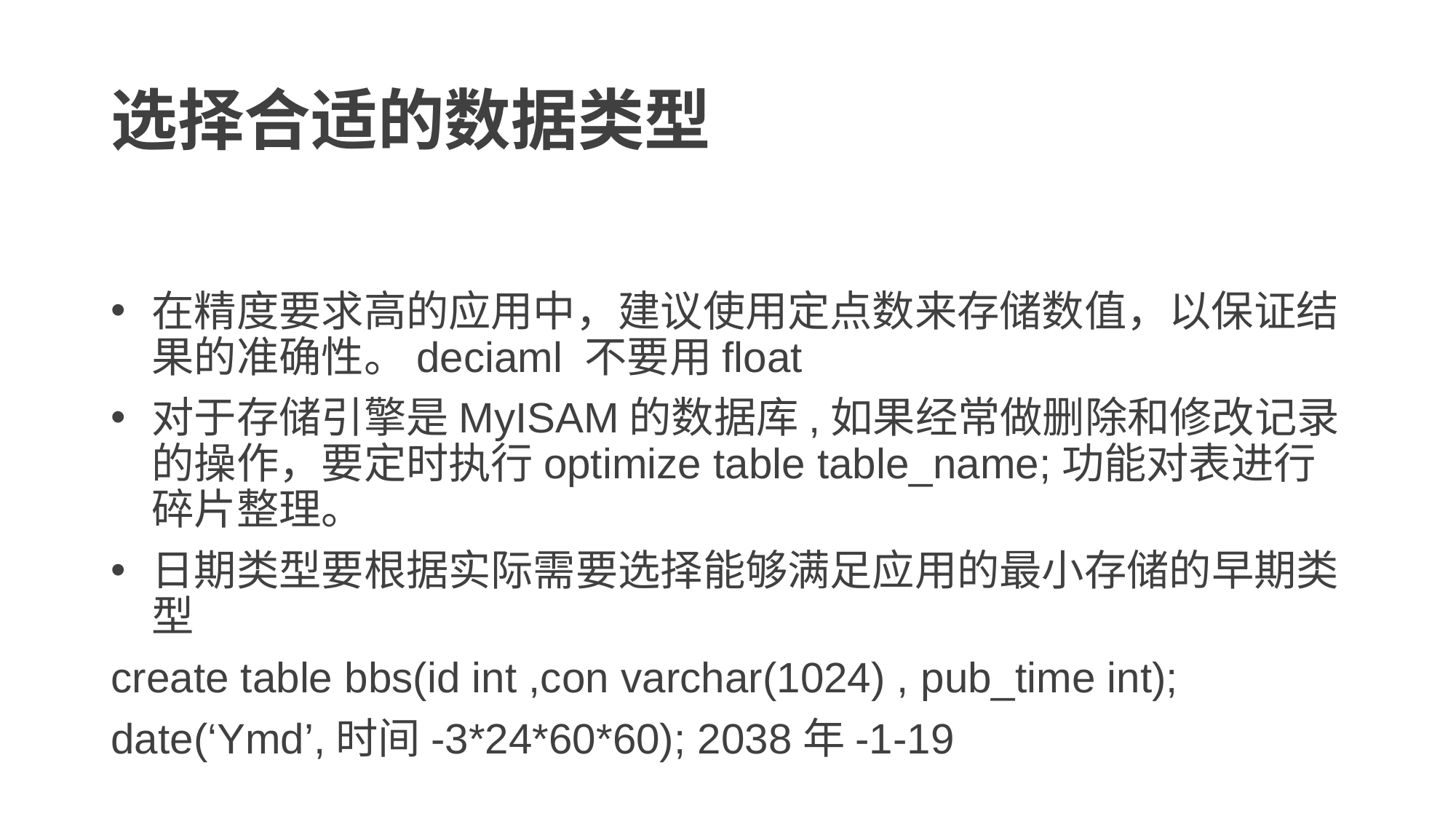

# 选择合适的数据类型

在精度要求高的应用中，建议使用定点数来存储数值，以保证结果的准确性。deciaml 不要用float
对于存储引擎是MyISAM的数据库,如果经常做删除和修改记录的操作，要定时执行optimize table table_name;功能对表进行碎片整理。
日期类型要根据实际需要选择能够满足应用的最小存储的早期类型
create table bbs(id int ,con varchar(1024) , pub_time int);
date(‘Ymd’,时间-3*24*60*60); 2038年-1-19